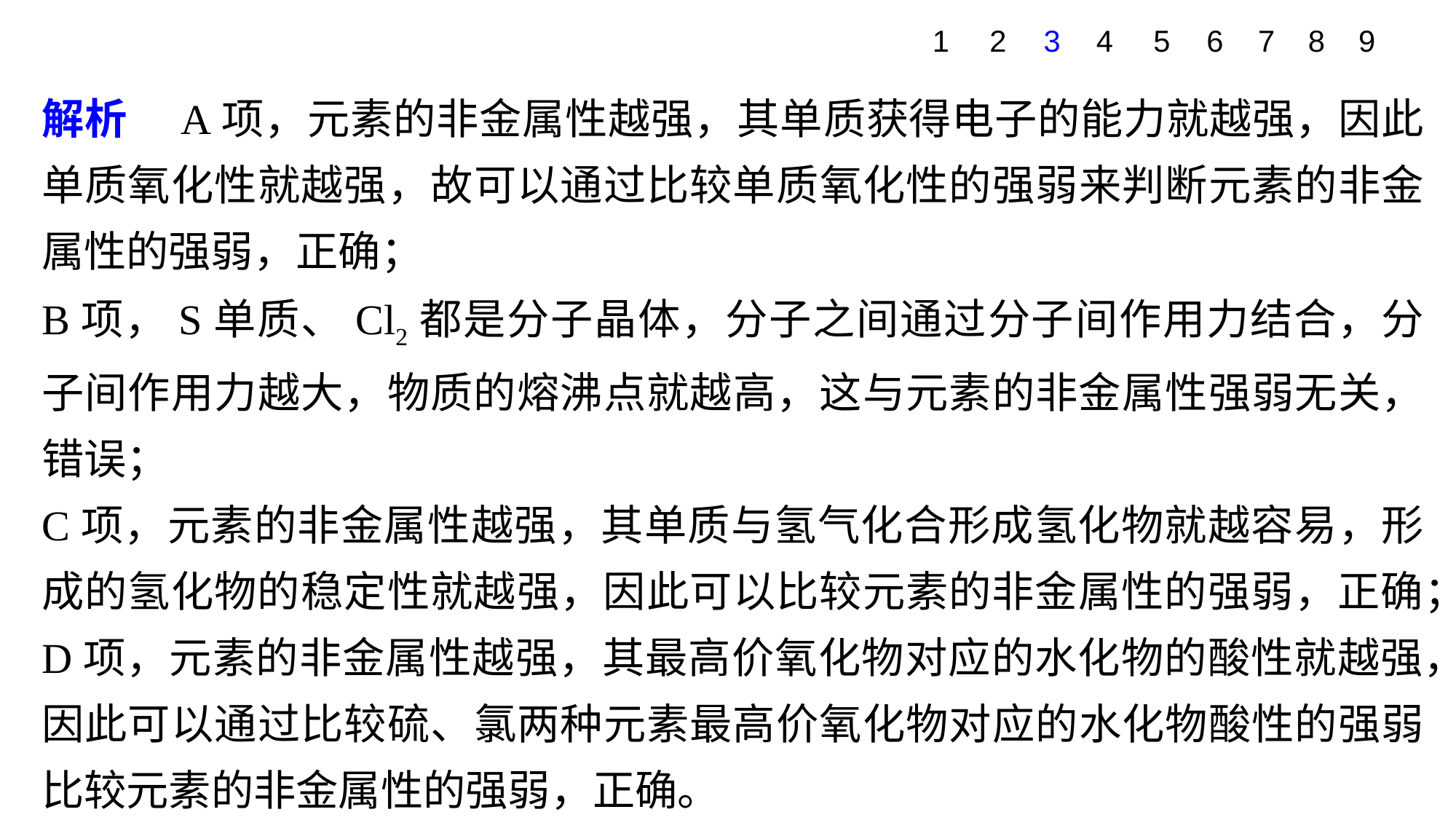

6
7
8
9
1
2
3
4
5
解析　A项，元素的非金属性越强，其单质获得电子的能力就越强，因此单质氧化性就越强，故可以通过比较单质氧化性的强弱来判断元素的非金属性的强弱，正确；
B项，S单质、Cl2都是分子晶体，分子之间通过分子间作用力结合，分子间作用力越大，物质的熔沸点就越高，这与元素的非金属性强弱无关，错误；
C项，元素的非金属性越强，其单质与氢气化合形成氢化物就越容易，形成的氢化物的稳定性就越强，因此可以比较元素的非金属性的强弱，正确；
D项，元素的非金属性越强，其最高价氧化物对应的水化物的酸性就越强，因此可以通过比较硫、氯两种元素最高价氧化物对应的水化物酸性的强弱比较元素的非金属性的强弱，正确。
答案　B